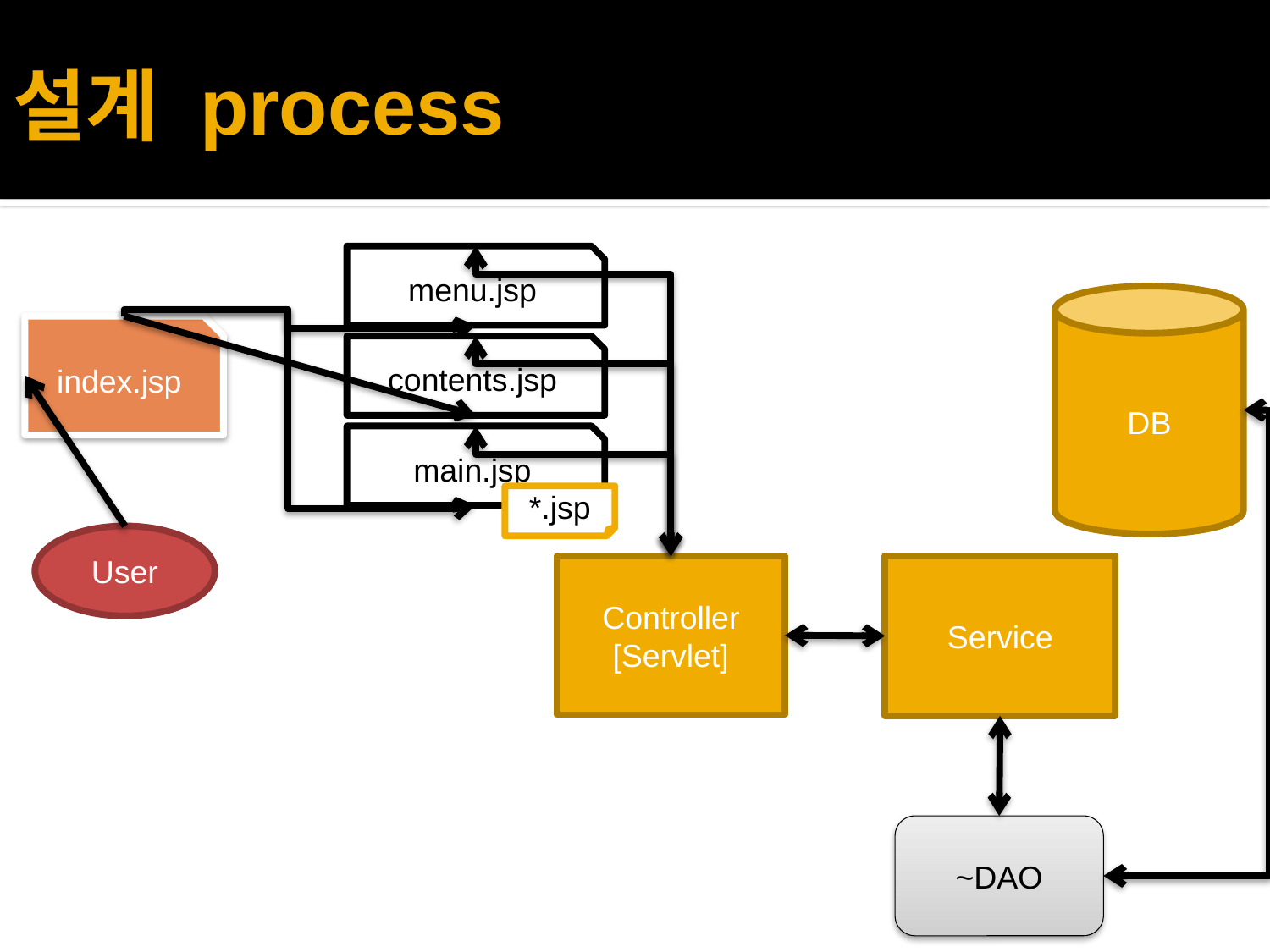

# 설계 process
menu.jsp
DB
index.jsp
contents.jsp
main.jsp
*.jsp
User
Controller
[Servlet]
Service
~DAO